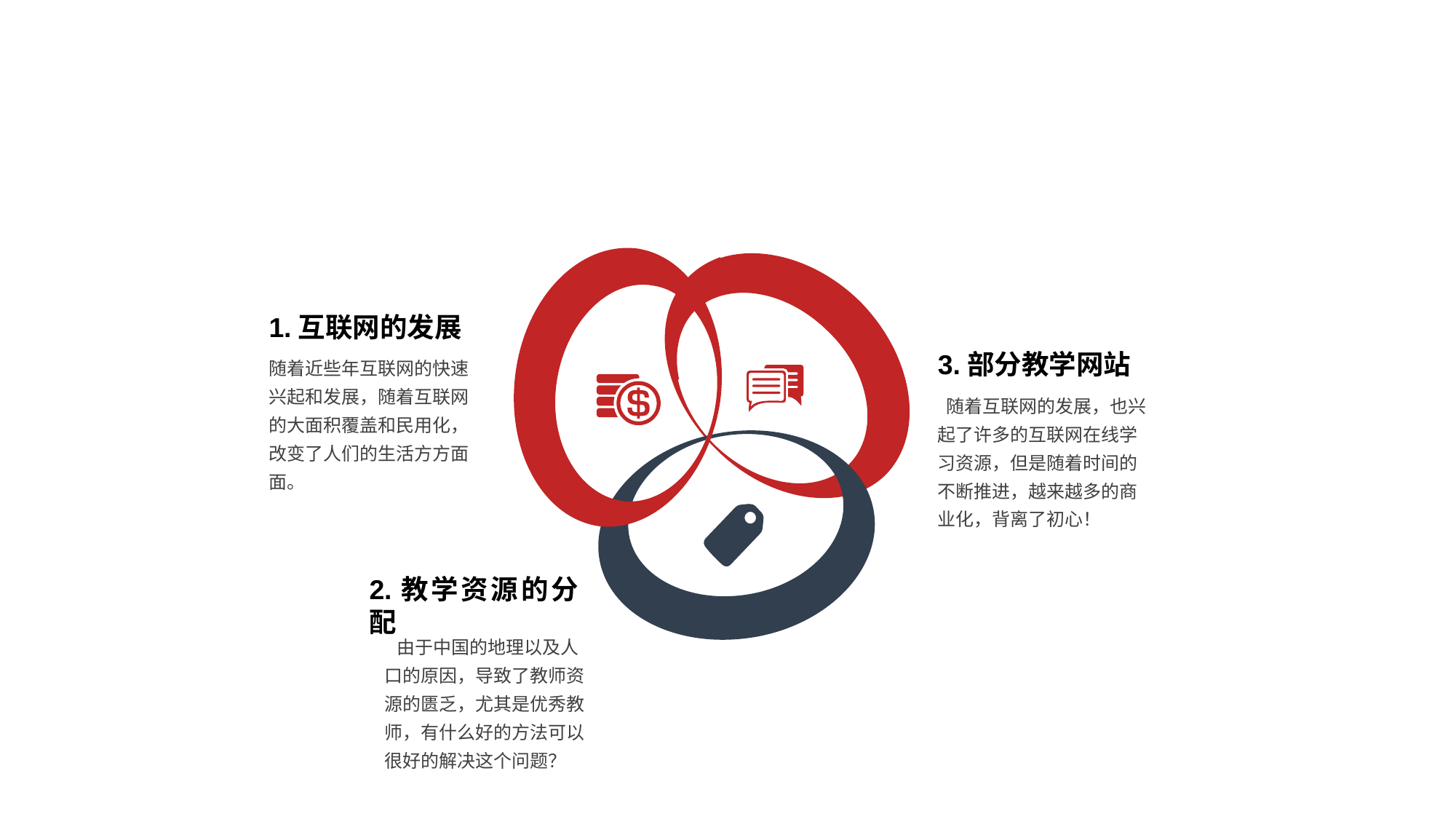

1.互联网的发展
3.部分教学网站
随着近些年互联网的快速兴起和发展，随着互联网的大面积覆盖和民用化，改变了人们的生活方方面面。

 随着互联网的发展，也兴起了许多的互联网在线学习资源，但是随着时间的不断推进，越来越多的商业化，背离了初心！

2.教学资源的分配
  由于中国的地理以及人口的原因，导致了教师资源的匮乏，尤其是优秀教师，有什么好的方法可以很好的解决这个问题？